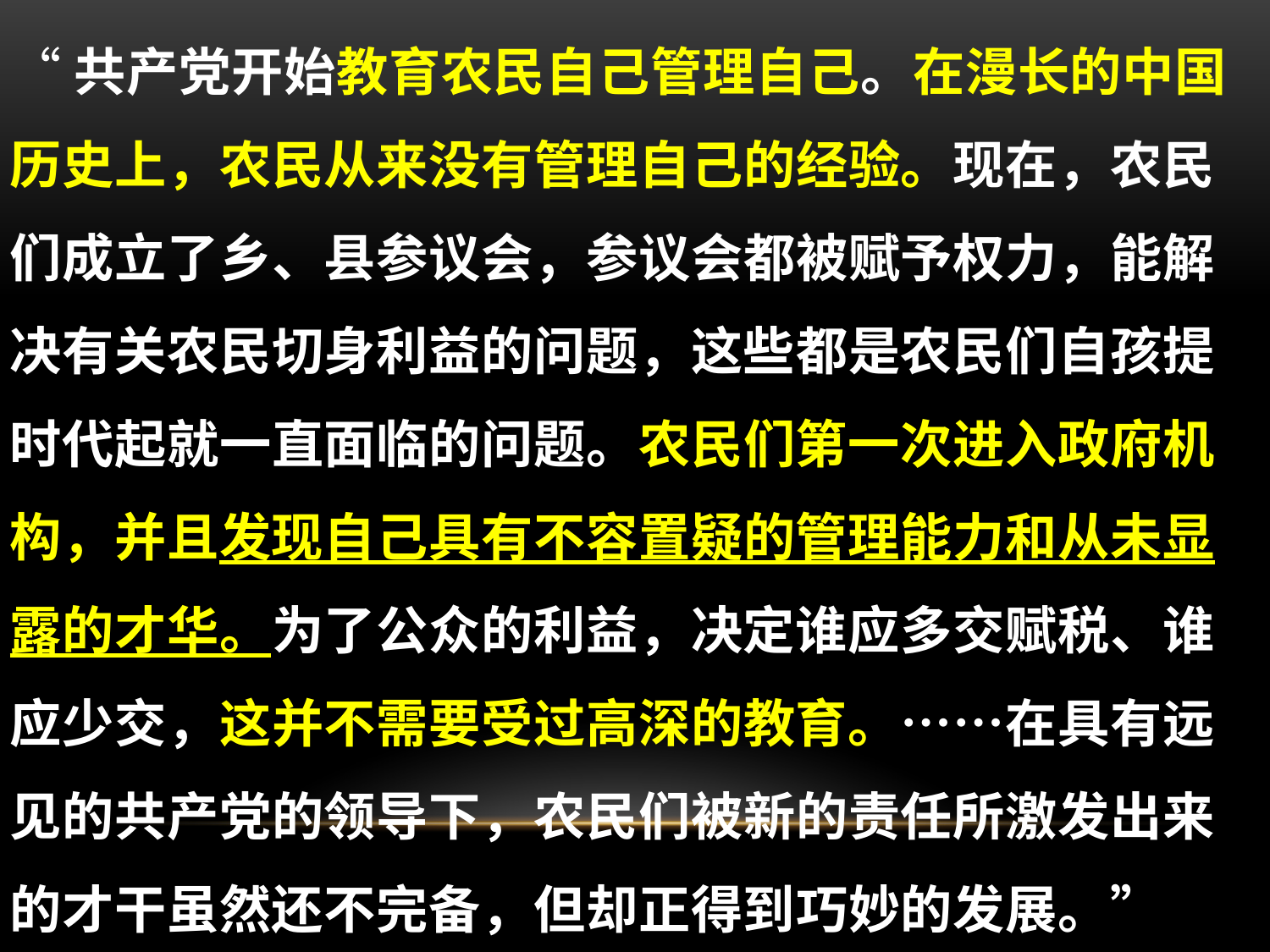

“共产党开始教育农民自己管理自己。在漫长的中国历史上，农民从来没有管理自己的经验。现在，农民们成立了乡、县参议会，参议会都被赋予权力，能解决有关农民切身利益的问题，这些都是农民们自孩提时代起就一直面临的问题。农民们第一次进入政府机构，并且发现自己具有不容置疑的管理能力和从未显露的才华。为了公众的利益，决定谁应多交赋税、谁应少交，这并不需要受过高深的教育。……在具有远见的共产党的领导下，农民们被新的责任所激发出来的才干虽然还不完备，但却正得到巧妙的发展。”